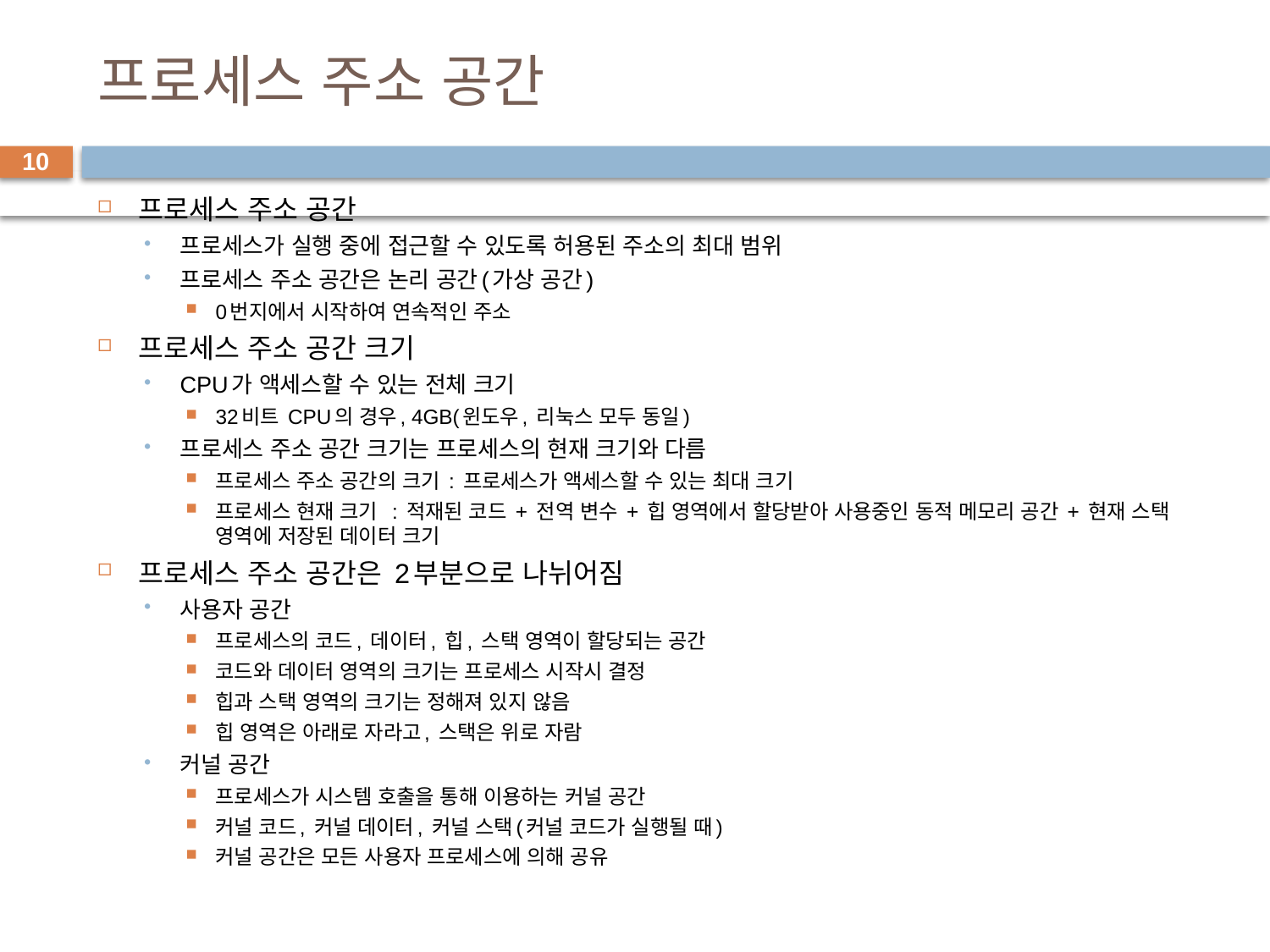

# 프로세스 주소 공간
10
프로세스 주소 공간
프로세스가 실행 중에 접근할 수 있도록 허용된 주소의 최대 범위
프로세스 주소 공간은 논리 공간(가상 공간)
0번지에서 시작하여 연속적인 주소
프로세스 주소 공간 크기
CPU가 액세스할 수 있는 전체 크기
32비트 CPU의 경우, 4GB(윈도우, 리눅스 모두 동일)
프로세스 주소 공간 크기는 프로세스의 현재 크기와 다름
프로세스 주소 공간의 크기 : 프로세스가 액세스할 수 있는 최대 크기
프로세스 현재 크기  : 적재된 코드 + 전역 변수 + 힙 영역에서 할당받아 사용중인 동적 메모리 공간 + 현재 스택 영역에 저장된 데이터 크기
프로세스 주소 공간은 2부분으로 나뉘어짐
사용자 공간
프로세스의 코드, 데이터, 힙, 스택 영역이 할당되는 공간
코드와 데이터 영역의 크기는 프로세스 시작시 결정
힙과 스택 영역의 크기는 정해져 있지 않음
힙 영역은 아래로 자라고, 스택은 위로 자람
커널 공간
프로세스가 시스템 호출을 통해 이용하는 커널 공간
커널 코드, 커널 데이터, 커널 스택(커널 코드가 실행될 때)
커널 공간은 모든 사용자 프로세스에 의해 공유